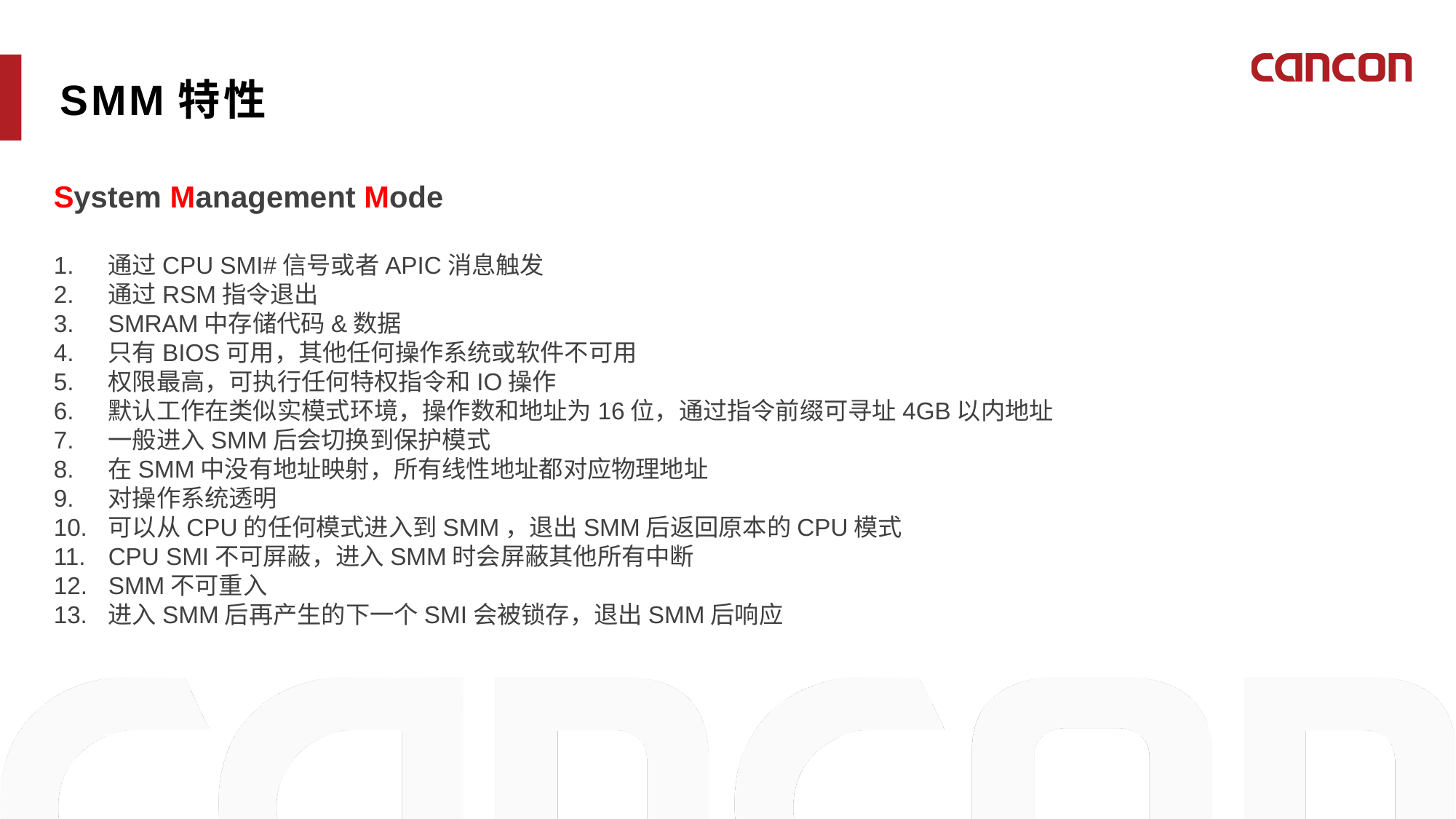

SMM特性
System Management Mode

通过CPU SMI#信号或者APIC消息触发
通过RSM指令退出
SMRAM中存储代码&数据
只有BIOS可用，其他任何操作系统或软件不可用
权限最高，可执行任何特权指令和IO操作
默认工作在类似实模式环境，操作数和地址为16位，通过指令前缀可寻址4GB以内地址
一般进入SMM后会切换到保护模式
在SMM中没有地址映射，所有线性地址都对应物理地址
对操作系统透明
可以从CPU的任何模式进入到SMM，退出SMM后返回原本的CPU模式
CPU SMI不可屏蔽，进入SMM时会屏蔽其他所有中断
SMM不可重入
进入SMM后再产生的下一个SMI会被锁存，退出SMM后响应